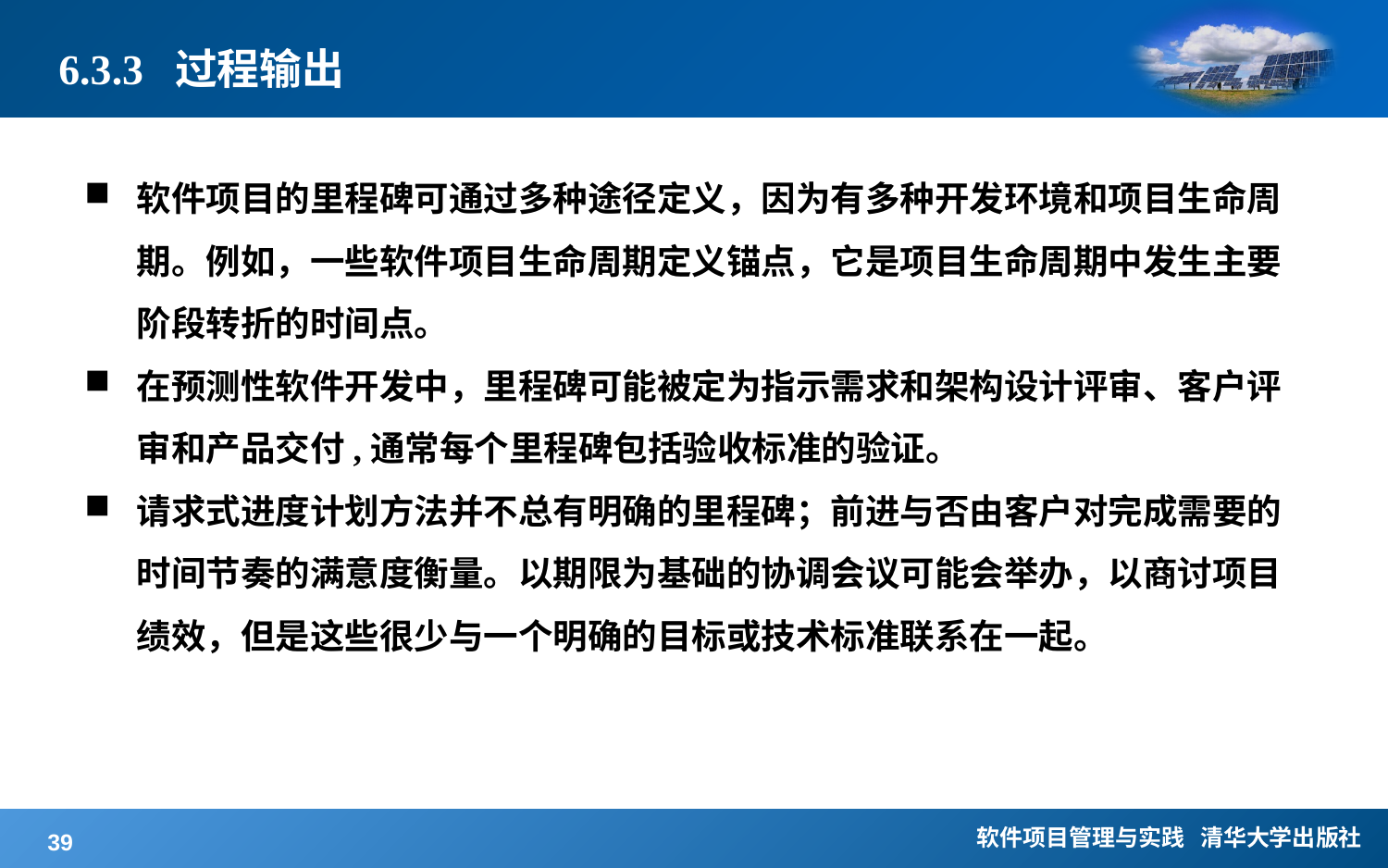

# 6.3.3  过程输出
软件项目的里程碑可通过多种途径定义，因为有多种开发环境和项目生命周期。例如，一些软件项目生命周期定义锚点，它是项目生命周期中发生主要阶段转折的时间点。
在预测性软件开发中，里程碑可能被定为指示需求和架构设计评审、客户评审和产品交付,通常每个里程碑包括验收标准的验证。
请求式进度计划方法并不总有明确的里程碑；前进与否由客户对完成需要的时间节奏的满意度衡量。以期限为基础的协调会议可能会举办，以商讨项目绩效，但是这些很少与一个明确的目标或技术标准联系在一起。